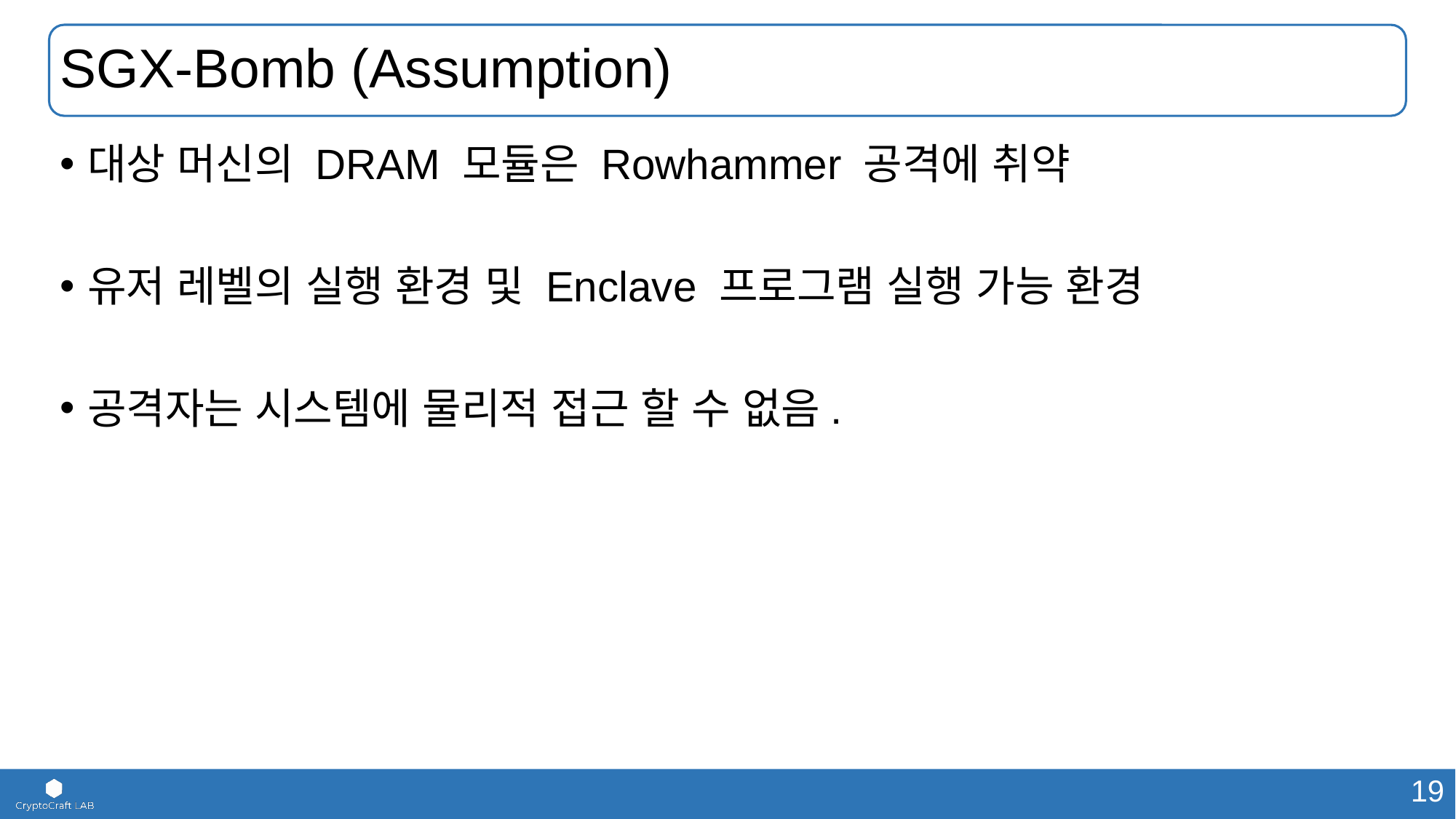

# SGX-Bomb (Assumption)
대상 머신의 DRAM 모듈은 Rowhammer 공격에 취약

유저 레벨의 실행 환경 및 Enclave 프로그램 실행 가능 환경

공격자는 시스템에 물리적 접근 할 수 없음.